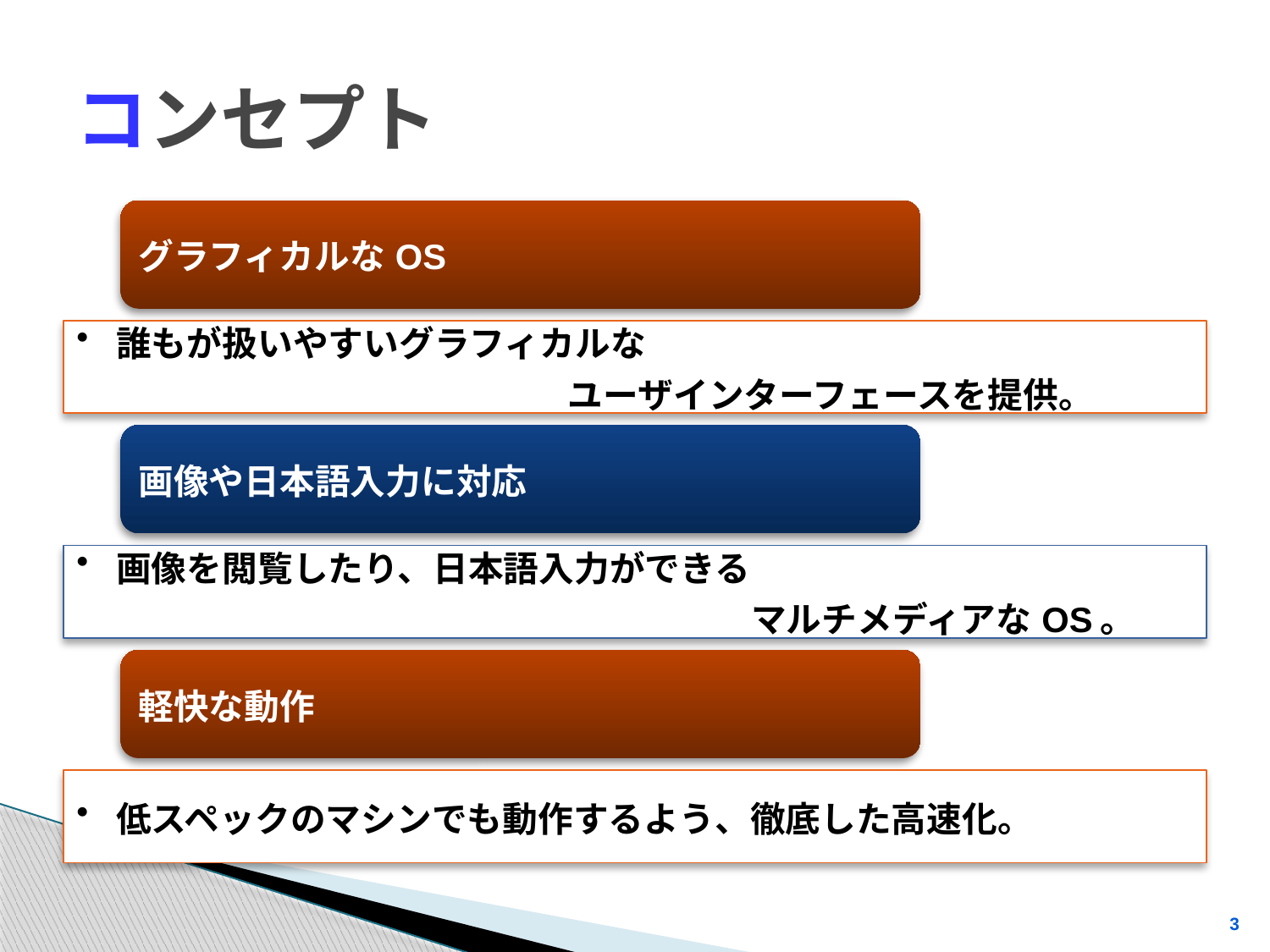

# コンセプト
グラフィカルなOS
軽快な動作
低スペックのマシンでも動作するよう、徹底した高速化。
誰もが扱いやすいグラフィカルな
			　　ユーザインターフェースを提供。
画像を閲覧したり、日本語入力ができる
					マルチメディアなOS。
画像や日本語入力に対応
3